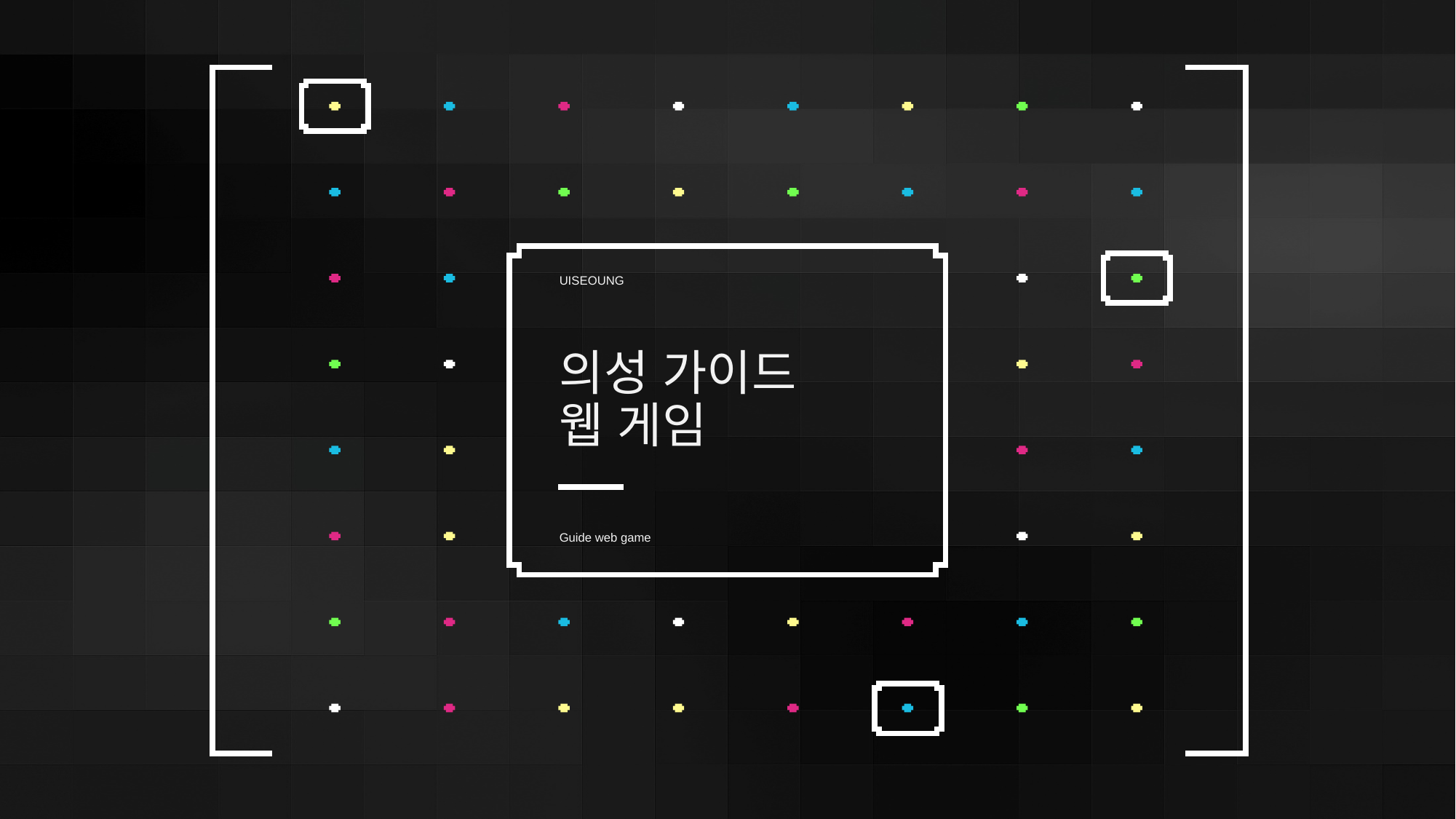

# UISEOUNG
의성 가이드
웹 게임
Guide web game